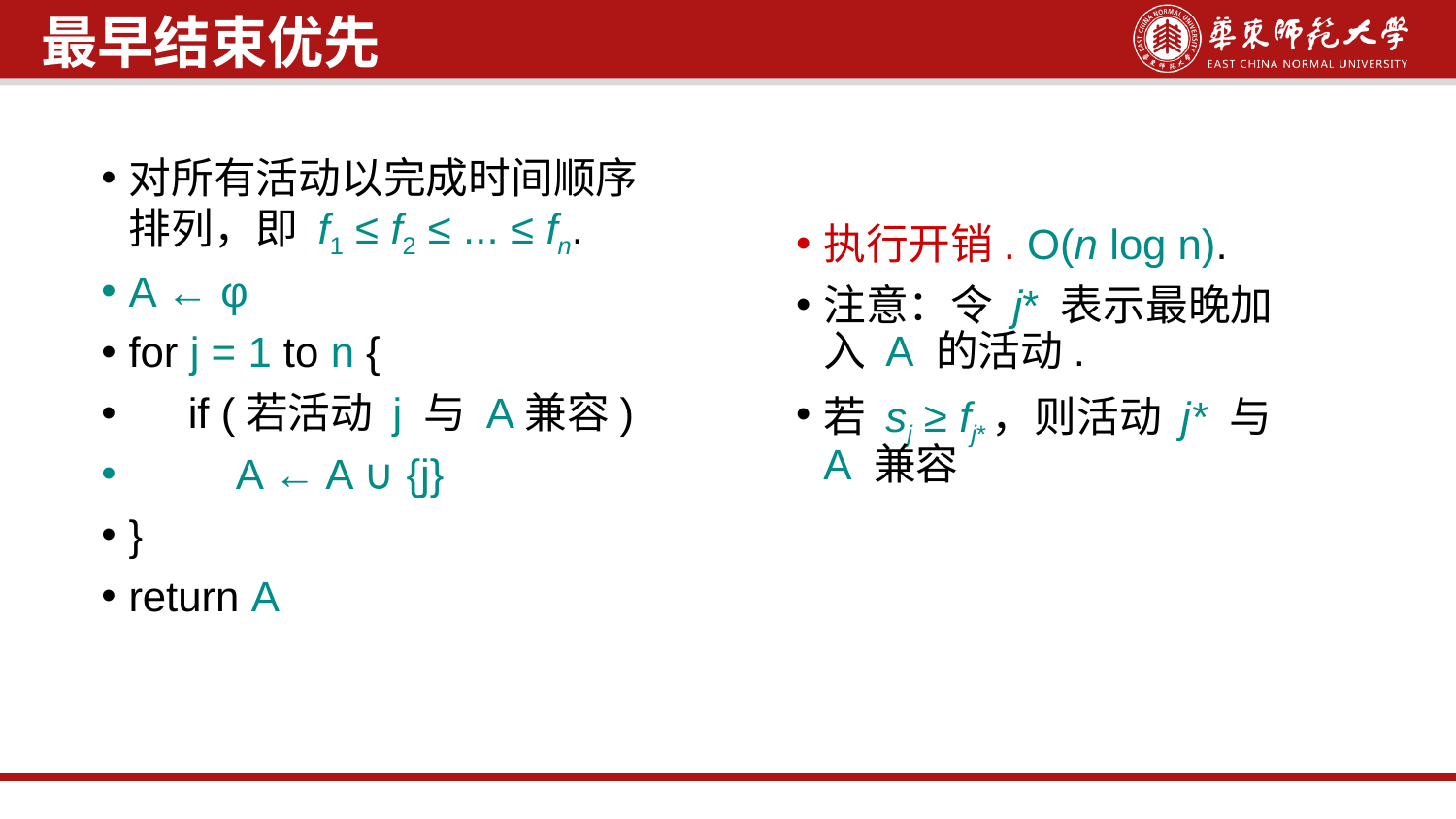

9
最早结束优先
对所有活动以完成时间顺序排列，即 f1 ≤ f2 ≤ ... ≤ fn.
A ← φ
for j = 1 to n {
     if (若活动 j 与 A兼容)
         A ← A ∪ {j}
}
return A

执行开销. O(n log n).
注意：令 j* 表示最晚加入 A 的活动.
若 sj ≥ fj*，则活动 j* 与 A 兼容